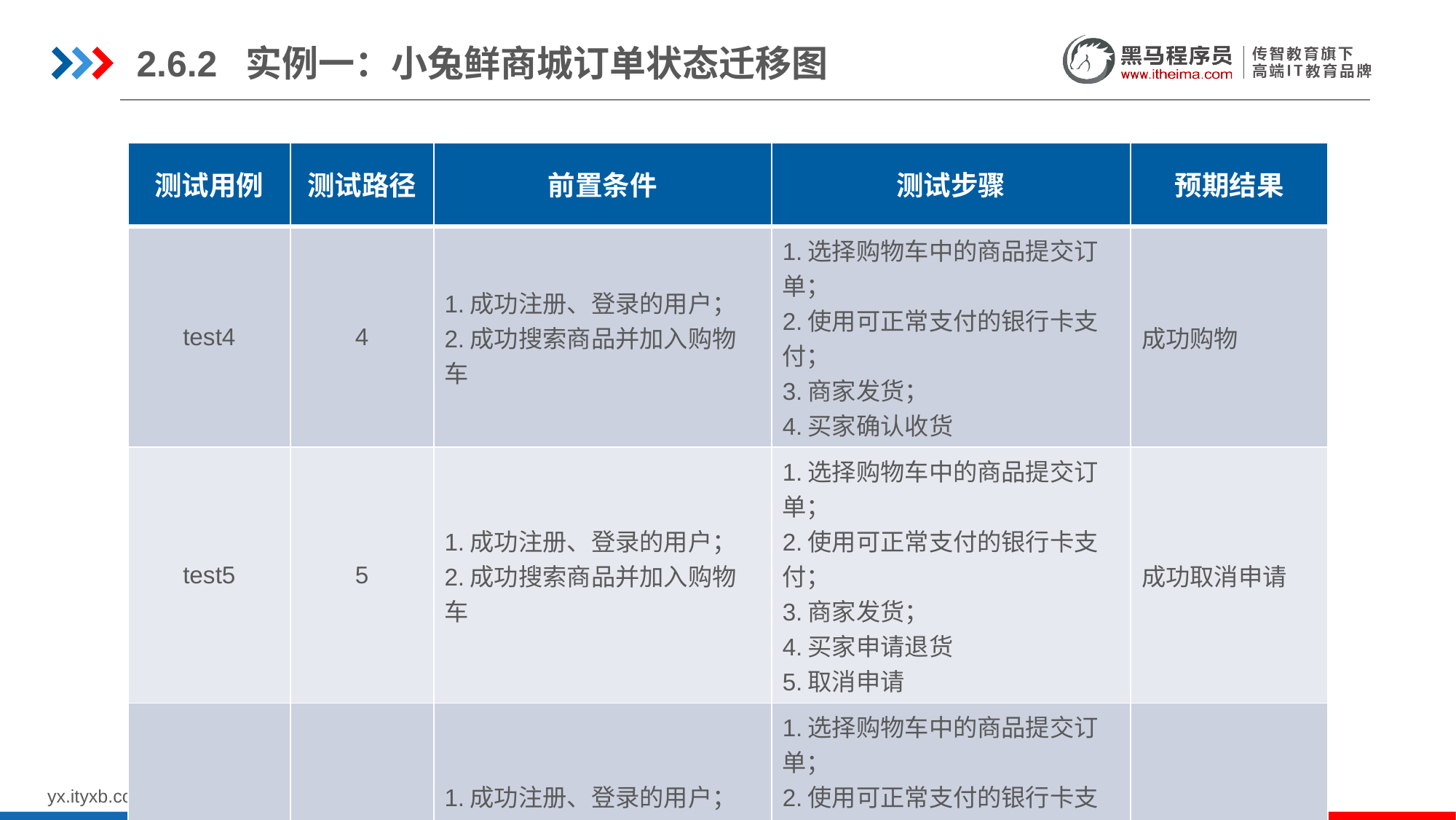

2.6.2	实例一：小兔鲜商城订单状态迁移图
| 测试用例 | 测试路径 | 前置条件 | 测试步骤 | 预期结果 |
| --- | --- | --- | --- | --- |
| test4 | 4 | 1.成功注册、登录的用户； 2.成功搜索商品并加入购物车 | 1.选择购物车中的商品提交订单； 2.使用可正常支付的银行卡支付； 3.商家发货； 4.买家确认收货 | 成功购物 |
| test5 | 5 | 1.成功注册、登录的用户； 2.成功搜索商品并加入购物车 | 1.选择购物车中的商品提交订单； 2.使用可正常支付的银行卡支付； 3.商家发货； 4.买家申请退货 5.取消申请 | 成功取消申请 |
| test6 | 6 | 1.成功注册、登录的用户； 2.成功搜索商品并加入购物车 | 1.选择购物车中的商品提交订单； 2.使用可正常支付的银行卡支付； 3.商家发货； 4.买家申请退货 5.商家同意退货 | 成功退货 |